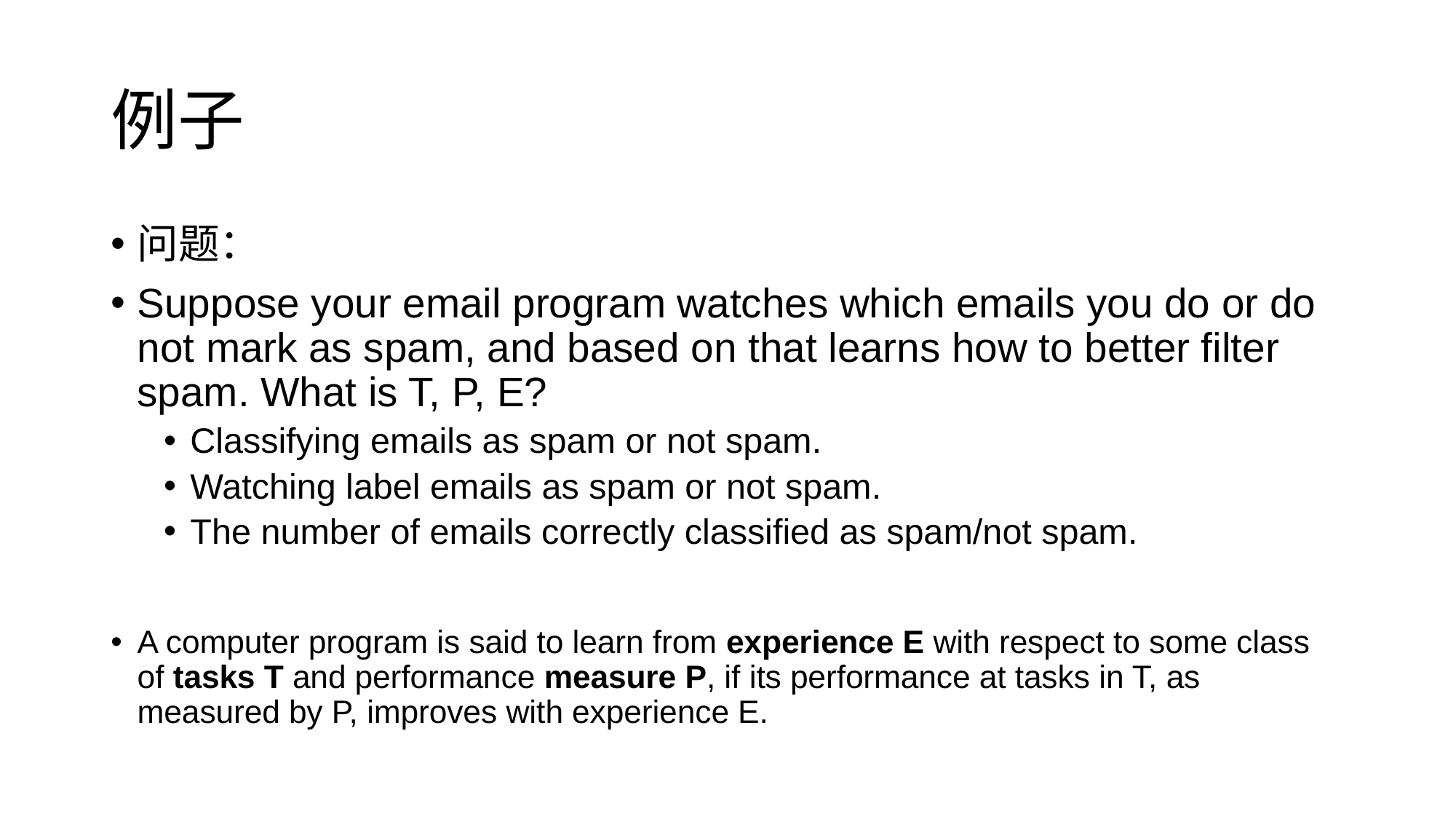

# 例子
问题：
Suppose your email program watches which emails you do or do not mark as spam, and based on that learns how to better filter spam. What is T, P, E?
Classifying emails as spam or not spam.
Watching label emails as spam or not spam.
The number of emails correctly classified as spam/not spam.

A computer program is said to learn from experience E with respect to some class of tasks T and performance measure P, if its performance at tasks in T, as measured by P, improves with experience E.